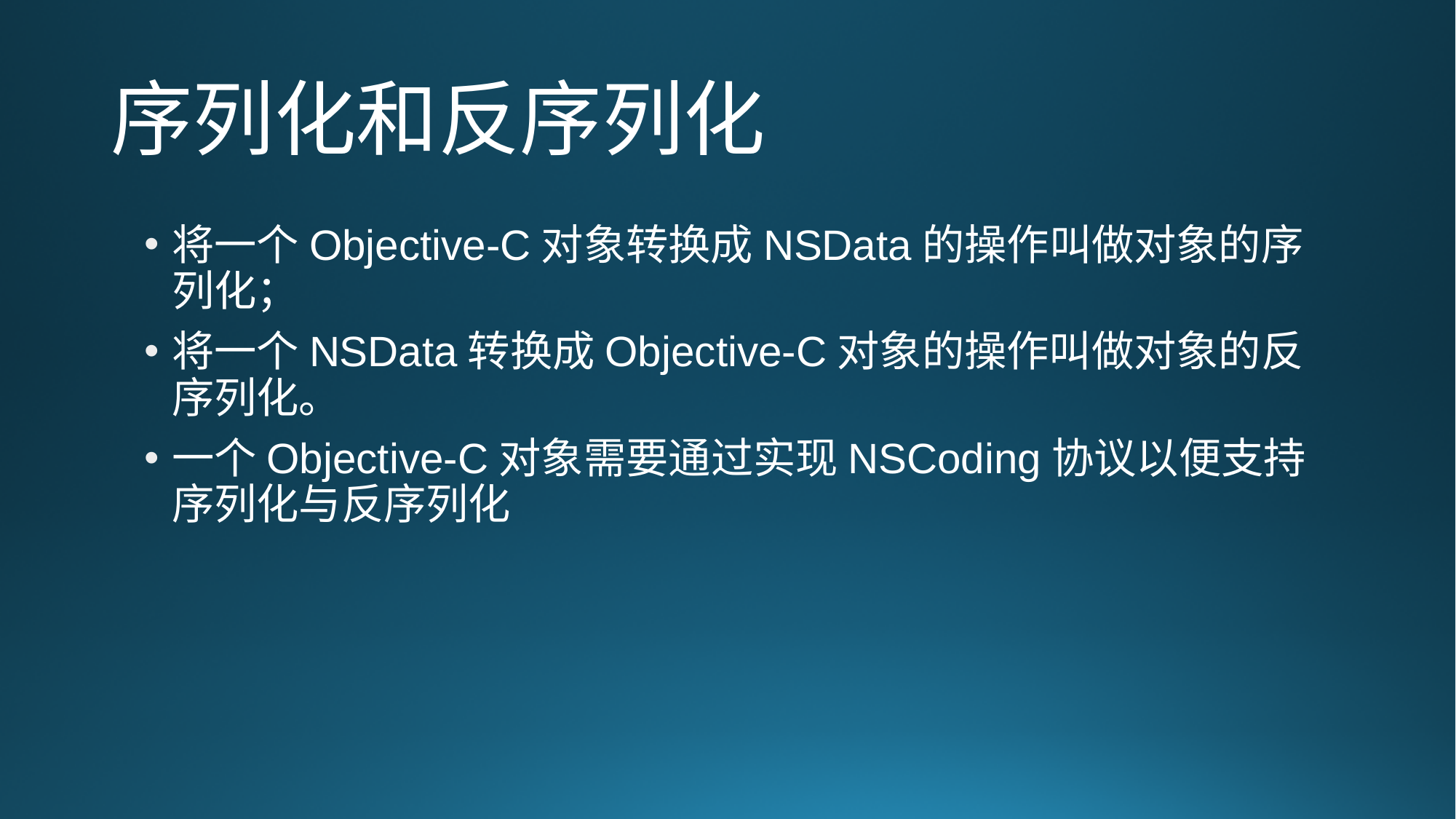

# 序列化和反序列化
将一个Objective-C对象转换成NSData的操作叫做对象的序列化；
将一个NSData转换成Objective-C对象的操作叫做对象的反序列化。
一个Objective-C对象需要通过实现NSCoding协议以便支持序列化与反序列化